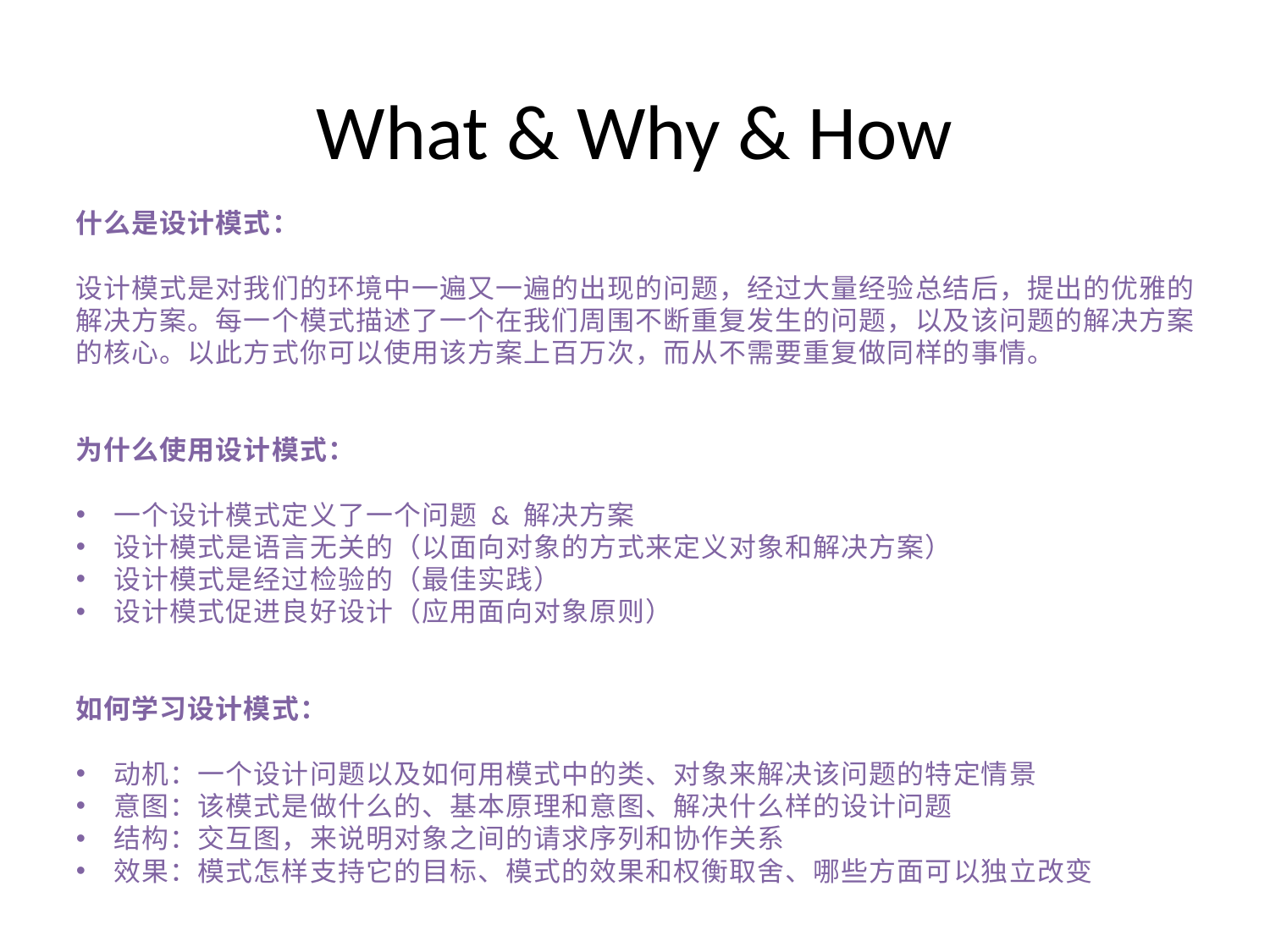

# What & Why & How
什么是设计模式：

设计模式是对我们的环境中一遍又一遍的出现的问题，经过大量经验总结后，提出的优雅的解决方案。每一个模式描述了一个在我们周围不断重复发生的问题，以及该问题的解决方案的核心。以此方式你可以使用该方案上百万次，而从不需要重复做同样的事情。

为什么使用设计模式：

一个设计模式定义了一个问题 & 解决方案
设计模式是语言无关的（以面向对象的方式来定义对象和解决方案）
设计模式是经过检验的（最佳实践）
设计模式促进良好设计（应用面向对象原则）

如何学习设计模式：

动机：一个设计问题以及如何用模式中的类、对象来解决该问题的特定情景
意图：该模式是做什么的、基本原理和意图、解决什么样的设计问题
结构：交互图，来说明对象之间的请求序列和协作关系
效果：模式怎样支持它的目标、模式的效果和权衡取舍、哪些方面可以独立改变